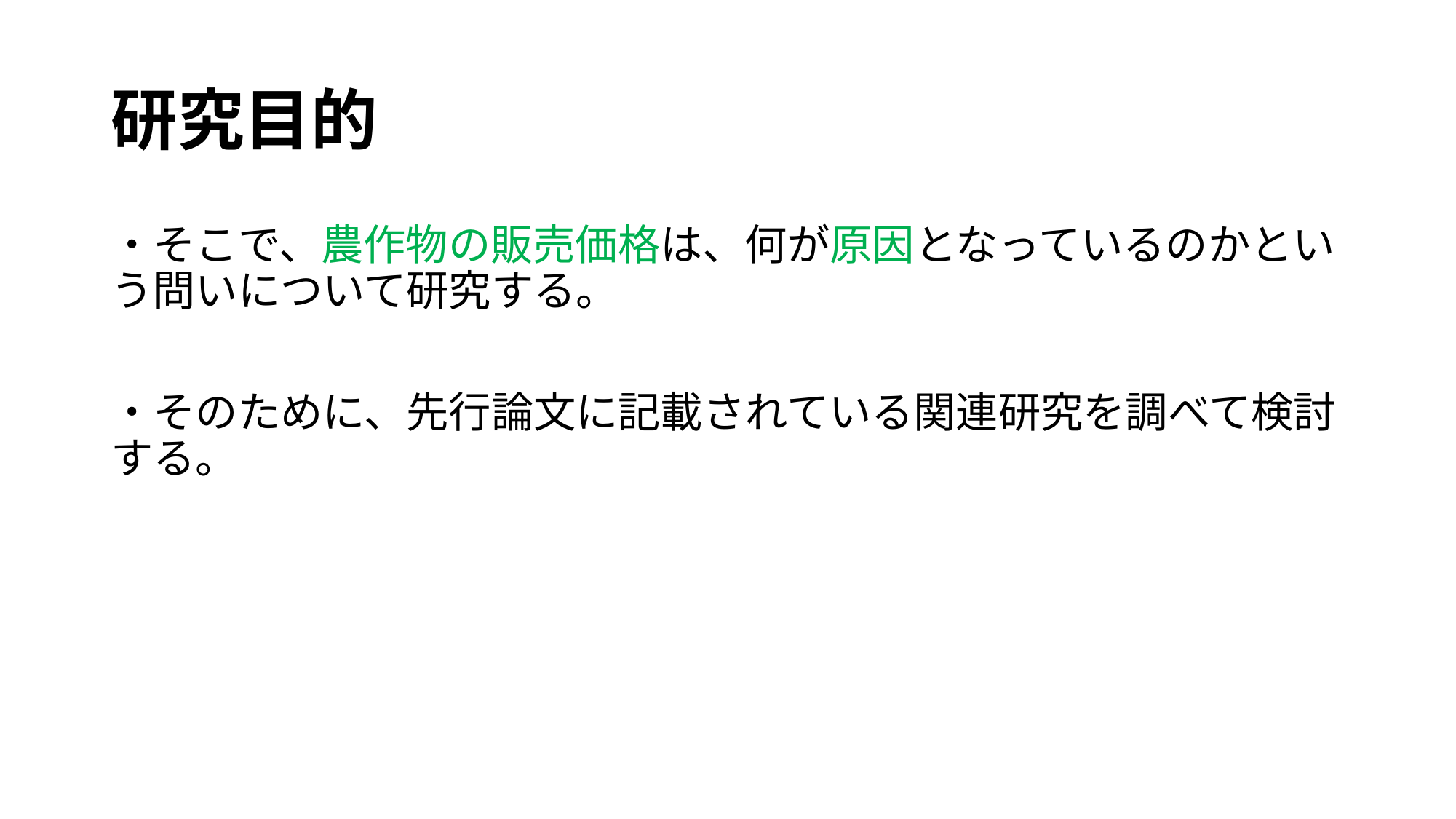

# 研究目的
・そこで、農作物の販売価格は、何が原因となっているのかという問いについて研究する。

・そのために、先行論文に記載されている関連研究を調べて検討する。